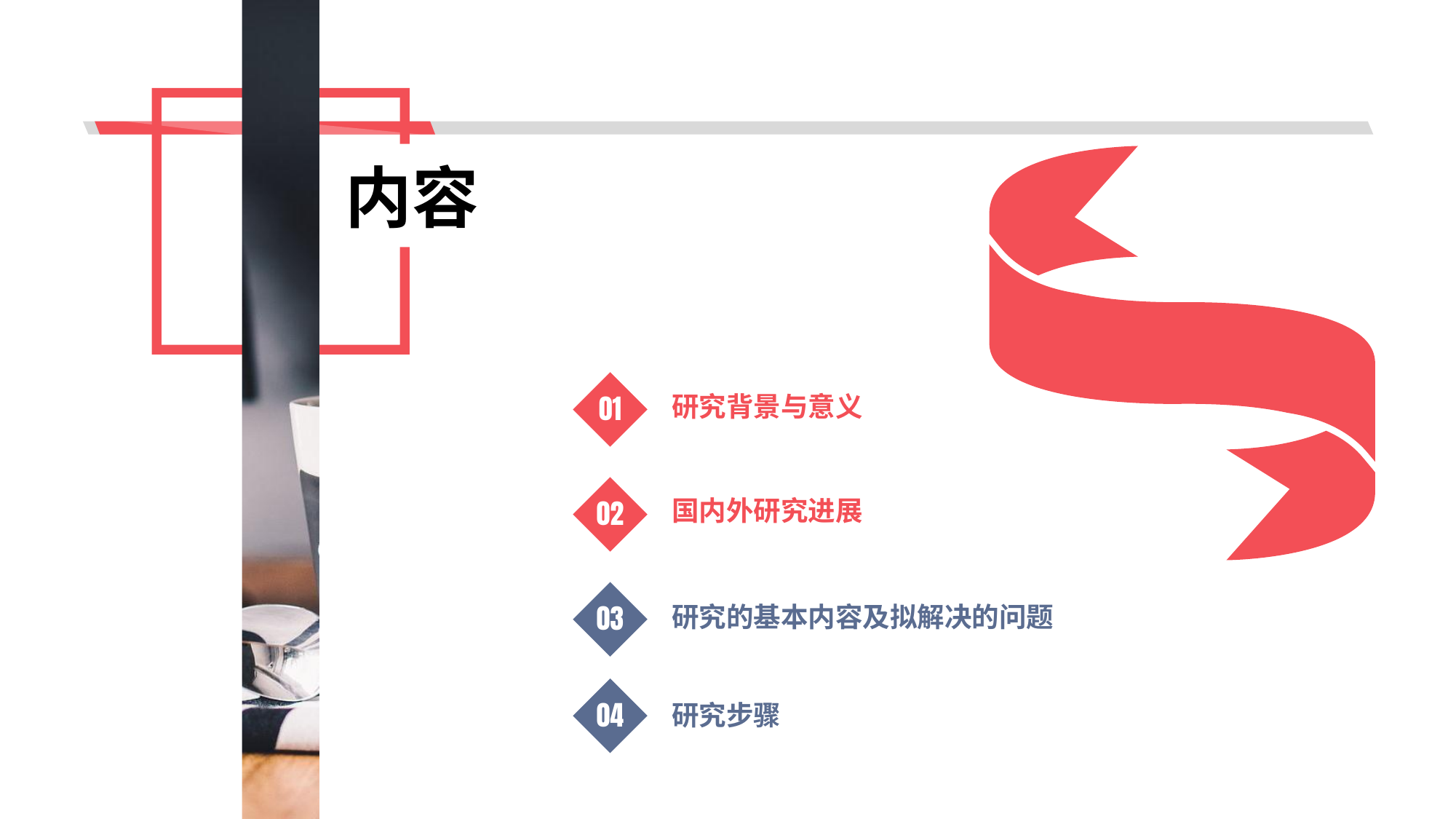

内容
01
研究背景与意义
02
国内外研究进展
03
研究的基本内容及拟解决的问题

04
研究步骤